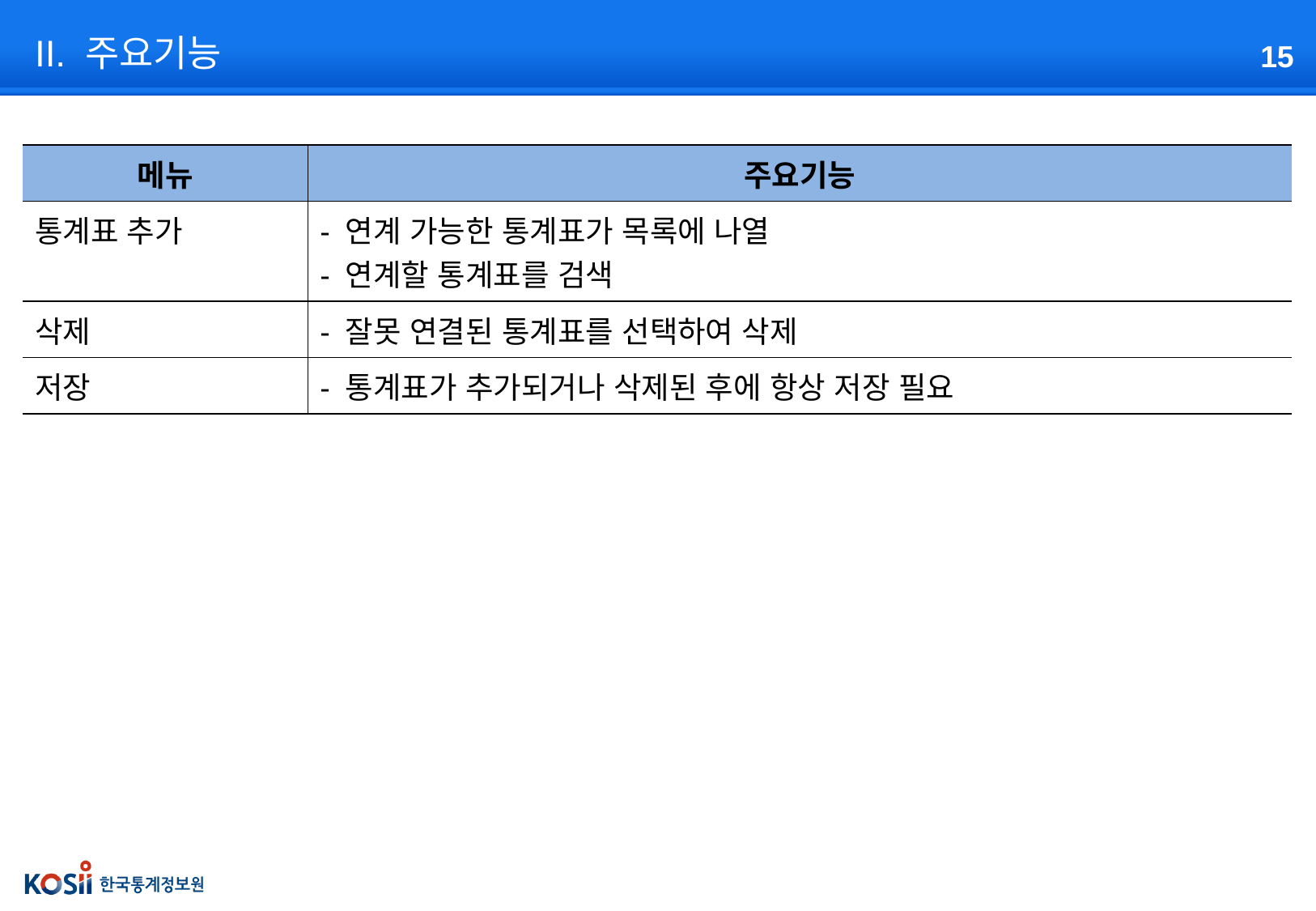

# II. 주요기능
| 메뉴 | 주요기능 |
| --- | --- |
| 통계표 추가 | - 연계 가능한 통계표가 목록에 나열 - 연계할 통계표를 검색 |
| 삭제 | - 잘못 연결된 통계표를 선택하여 삭제 |
| 저장 | - 통계표가 추가되거나 삭제된 후에 항상 저장 필요 |